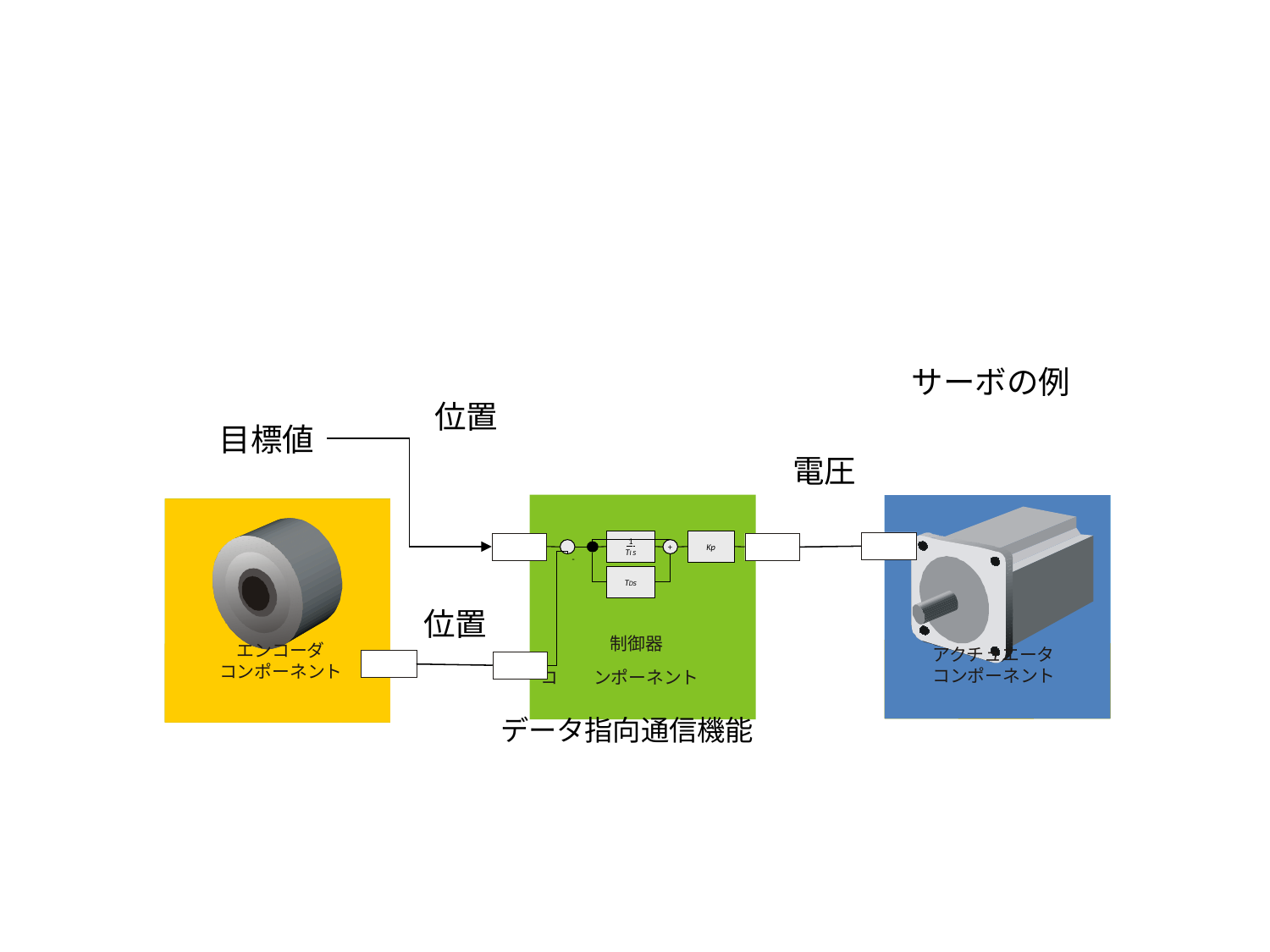

サーボの例
位置
目標値
電圧

 1
TI s
Kp

+

-
TDs
制御器

コ
ンポーネント

位置

エンコーダ
コンポーネント

アクチュエータ
コンポーネント

データ指向通信機能